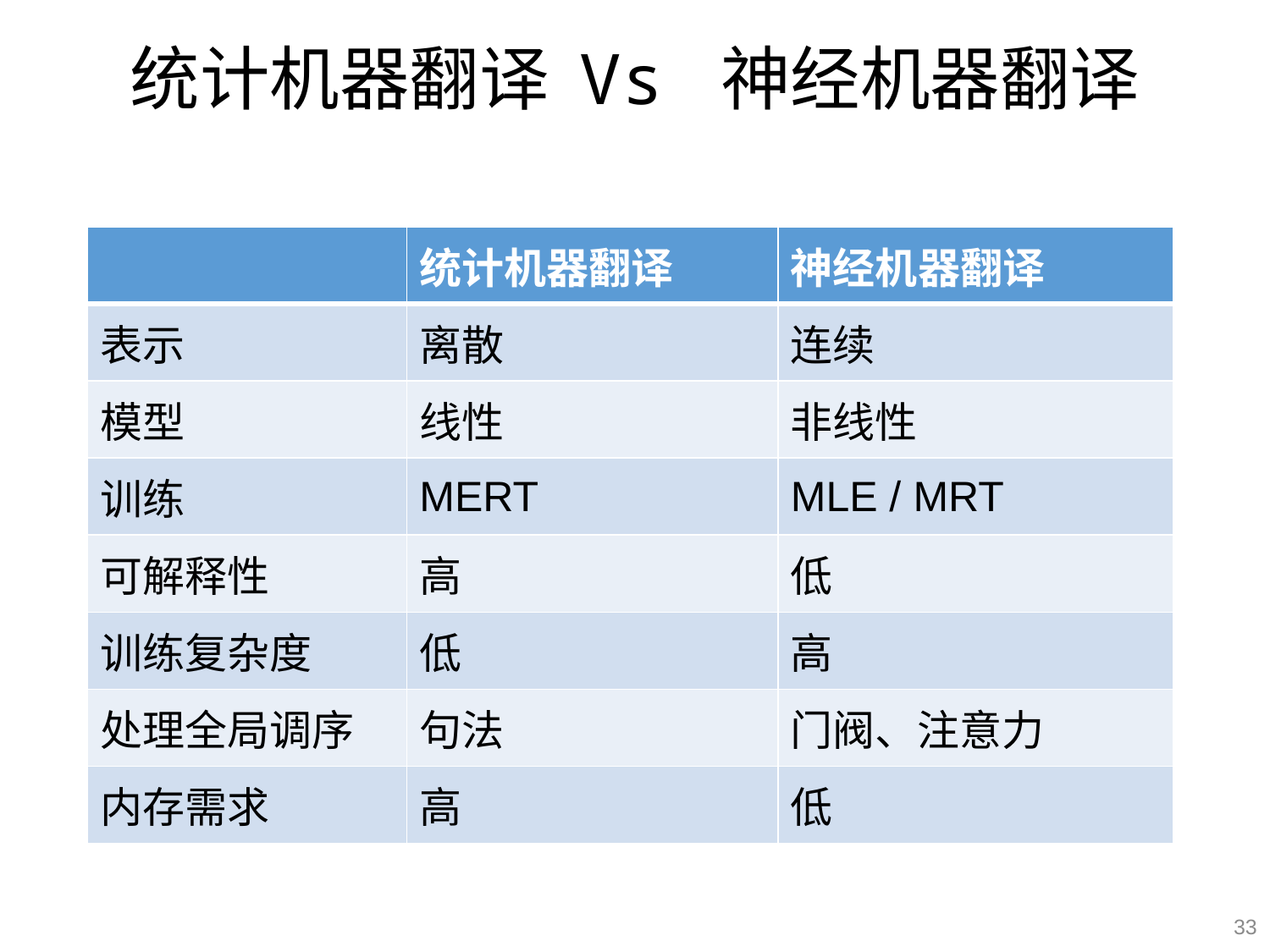

# 统计机器翻译 Vs 神经机器翻译
|  | 统计机器翻译 | 神经机器翻译 |
| --- | --- | --- |
| 表示 | 离散 | 连续 |
| 模型 | 线性 | 非线性 |
| 训练 | MERT | MLE / MRT |
| 可解释性 | 高 | 低 |
| 训练复杂度 | 低 | 高 |
| 处理全局调序 | 句法 | 门阀、注意力 |
| 内存需求 | 高 | 低 |
33